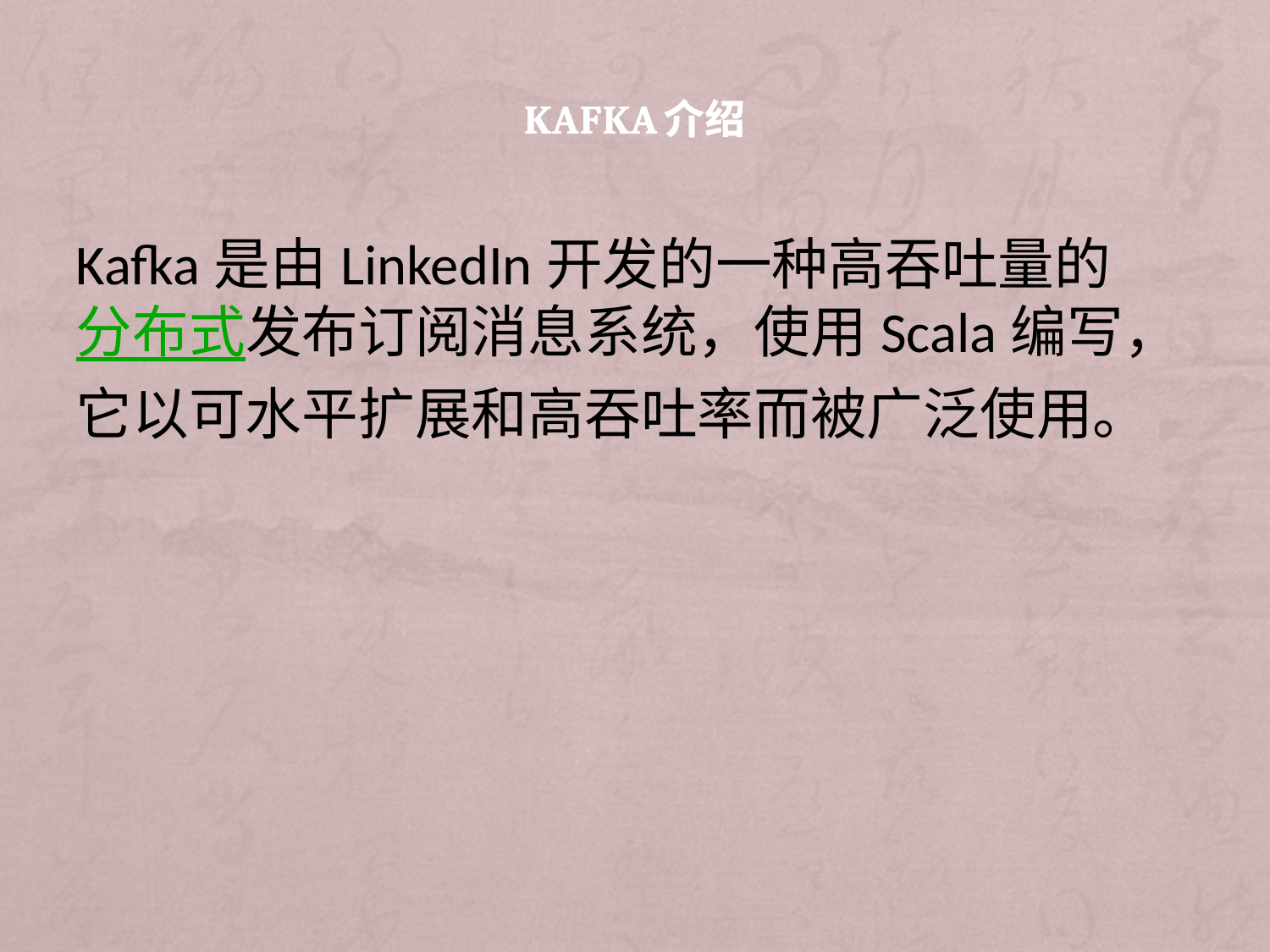

# kafka介绍
Kafka是由LinkedIn开发的一种高吞吐量的分布式发布订阅消息系统，使用Scala编写，它以可水平扩展和高吞吐率而被广泛使用。